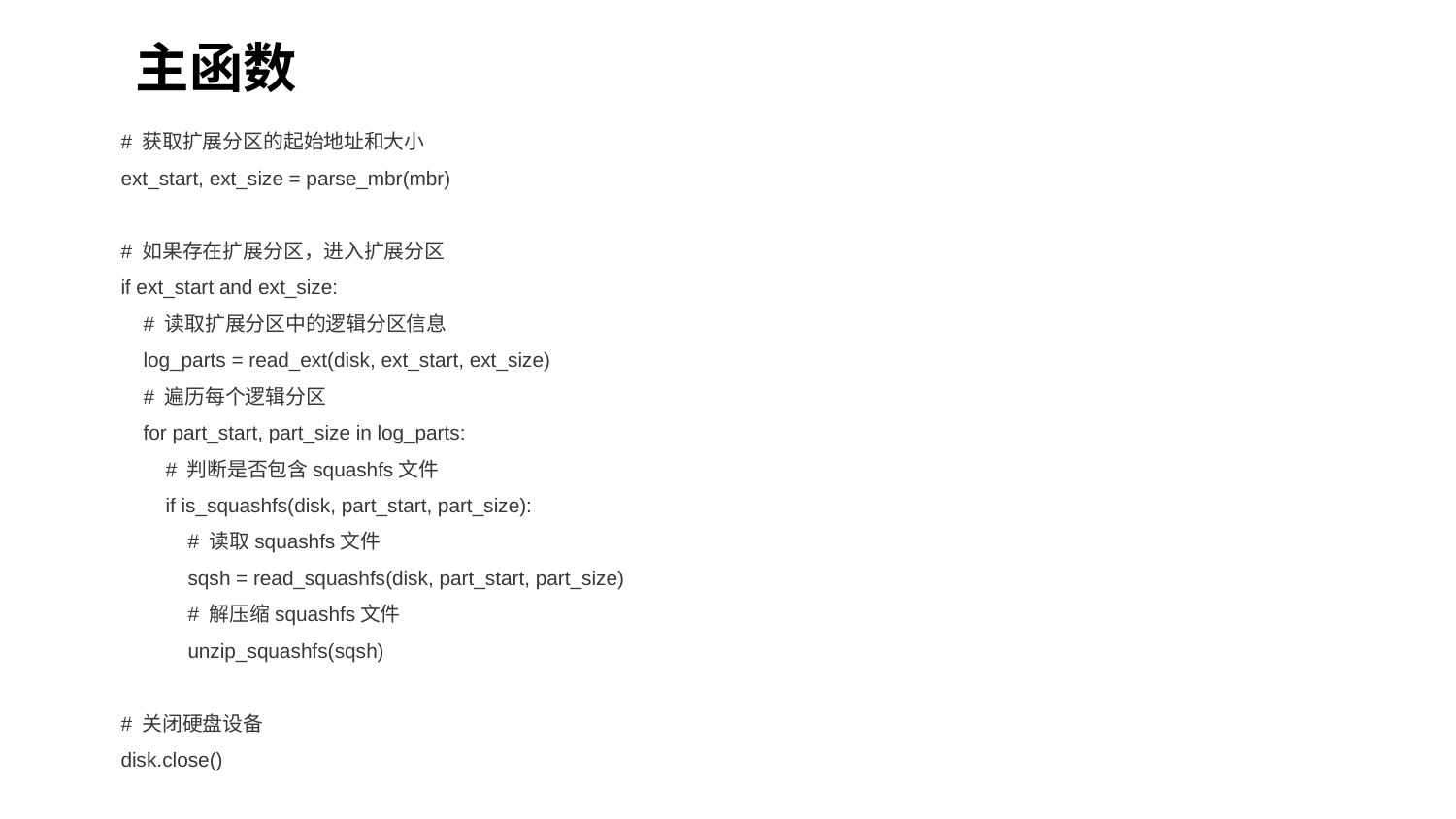

主函数
# 获取扩展分区的起始地址和大小
ext_start, ext_size = parse_mbr(mbr)

# 如果存在扩展分区，进入扩展分区
if ext_start and ext_size:
    # 读取扩展分区中的逻辑分区信息
    log_parts = read_ext(disk, ext_start, ext_size)
    # 遍历每个逻辑分区
    for part_start, part_size in log_parts:
        # 判断是否包含squashfs文件
        if is_squashfs(disk, part_start, part_size):
            # 读取squashfs文件
            sqsh = read_squashfs(disk, part_start, part_size)
            # 解压缩squashfs文件
            unzip_squashfs(sqsh)

# 关闭硬盘设备
disk.close()